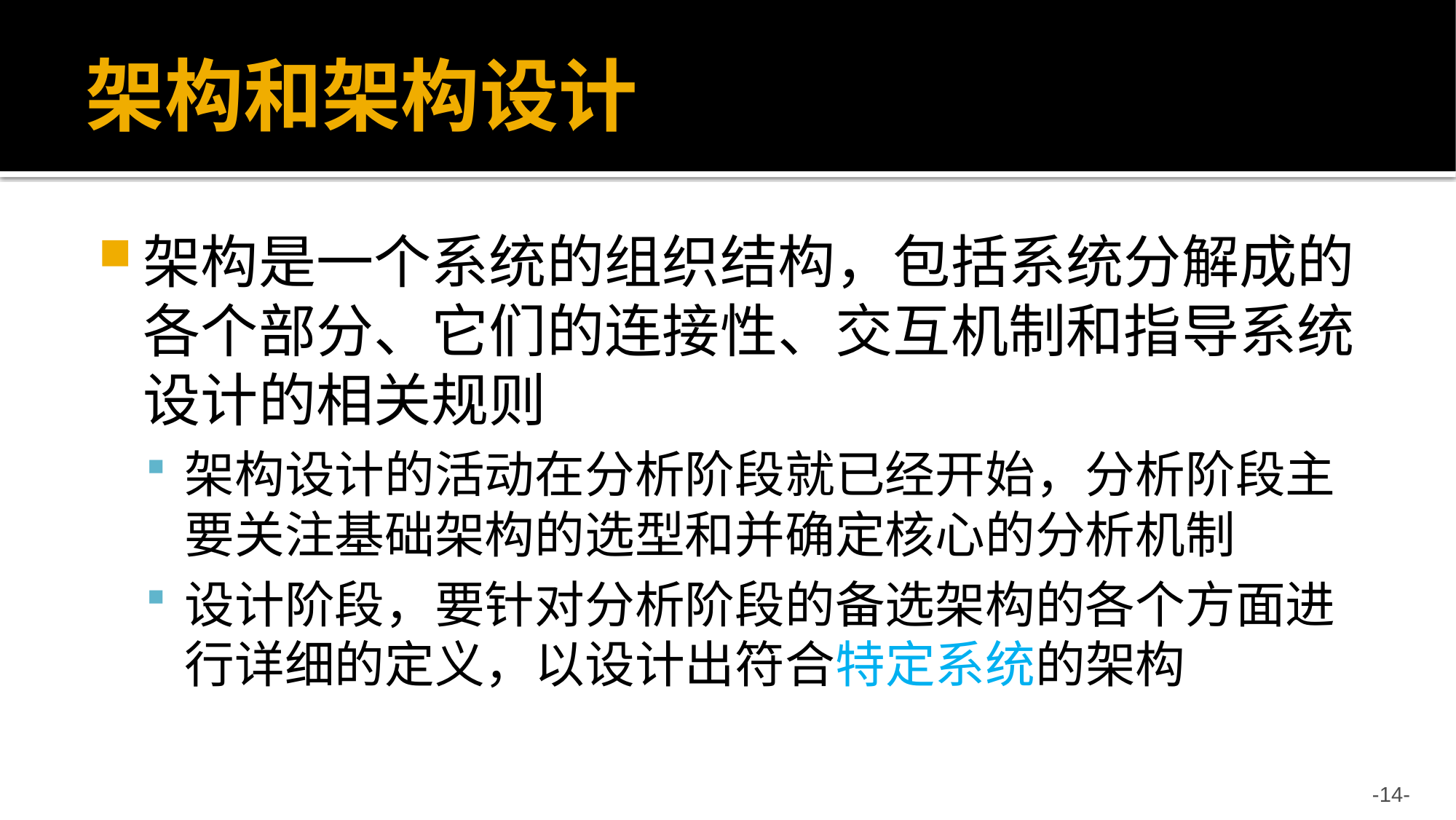

# 架构和架构设计
架构是一个系统的组织结构，包括系统分解成的各个部分、它们的连接性、交互机制和指导系统设计的相关规则
架构设计的活动在分析阶段就已经开始，分析阶段主要关注基础架构的选型和并确定核心的分析机制
设计阶段，要针对分析阶段的备选架构的各个方面进行详细的定义，以设计出符合特定系统的架构
-14-